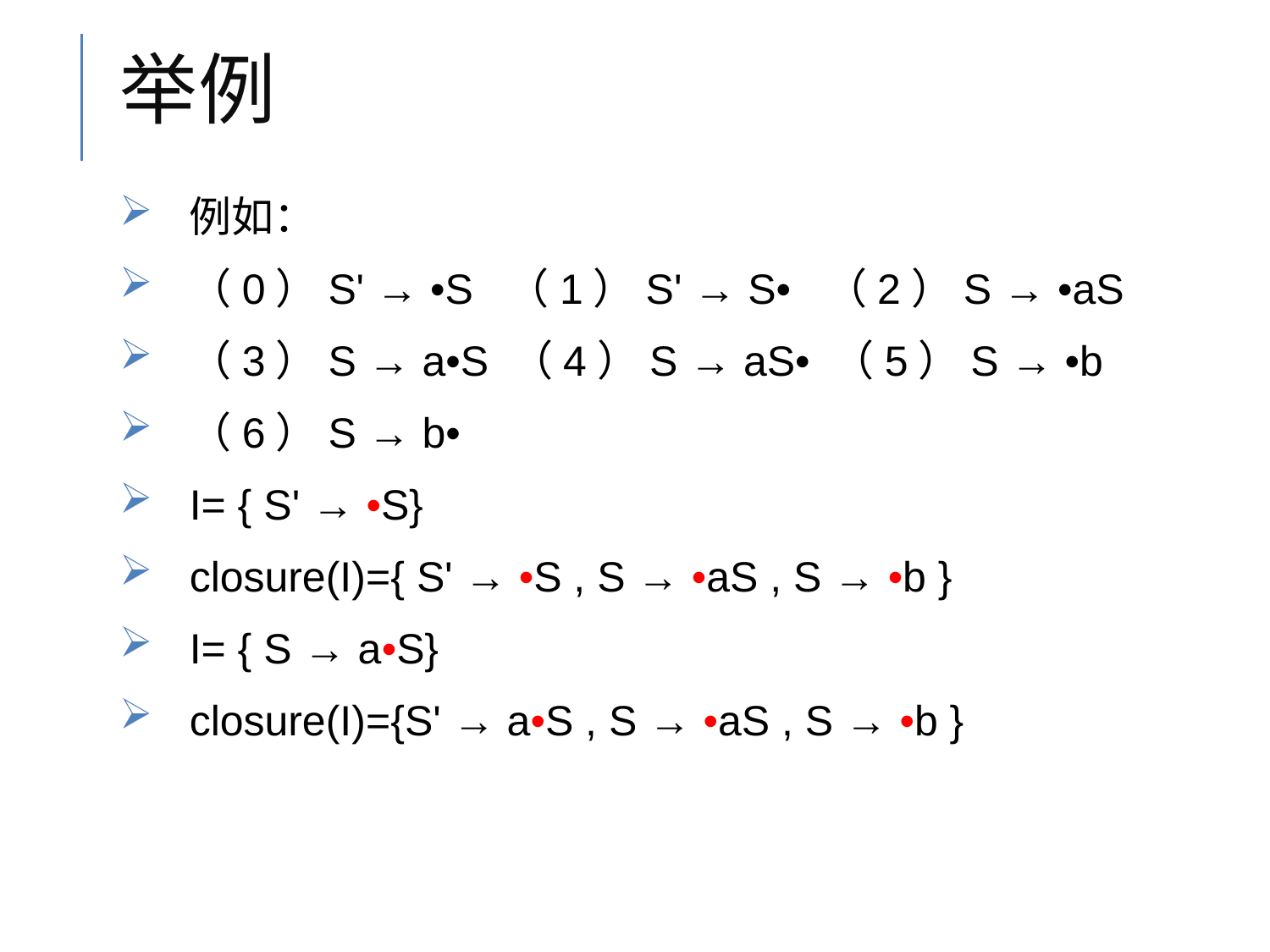

# 举例
例如：
（0）S' → •S  （1）S' → S•  （2）S → •aS
（3）S → a•S （4）S → aS• （5）S → •b
（6）S → b•
I= { S' → •S}
closure(I)={ S' → •S , S → •aS , S → •b }
I= { S → a•S}
closure(I)={S' → a•S , S → •aS , S → •b }

41